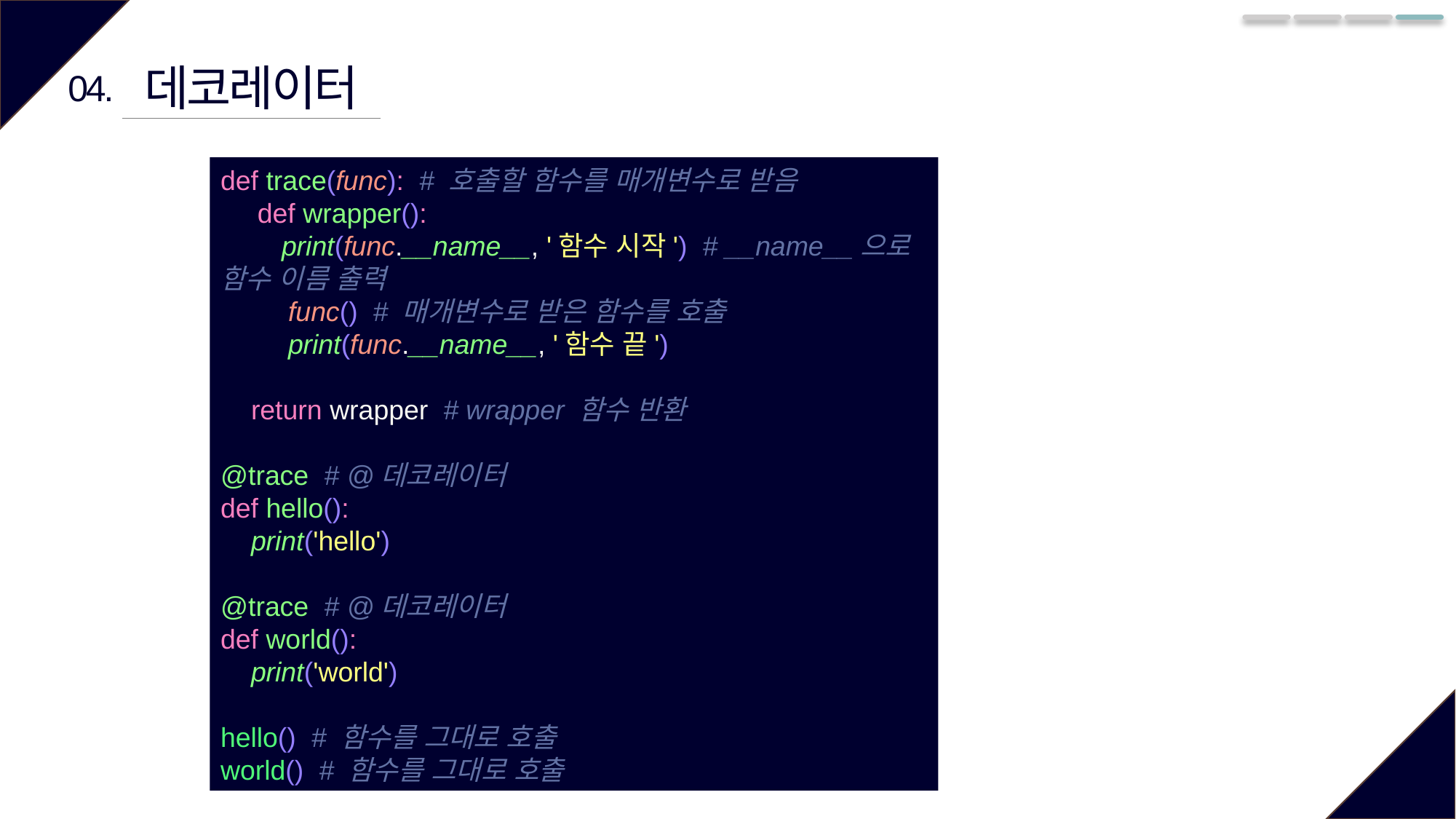

데코레이터
04.
def trace(func):  # 호출할 함수를 매개변수로 받음
    def wrapper():
        print(func.__name__, '함수 시작')  # __name__으로 함수 이름 출력
        func()  # 매개변수로 받은 함수를 호출
        print(func.__name__, '함수 끝')
    return wrapper  # wrapper 함수 반환
@trace  # @데코레이터
def hello():
    print('hello')
@trace  # @데코레이터
def world():
    print('world')
hello()  # 함수를 그대로 호출
world()  # 함수를 그대로 호출